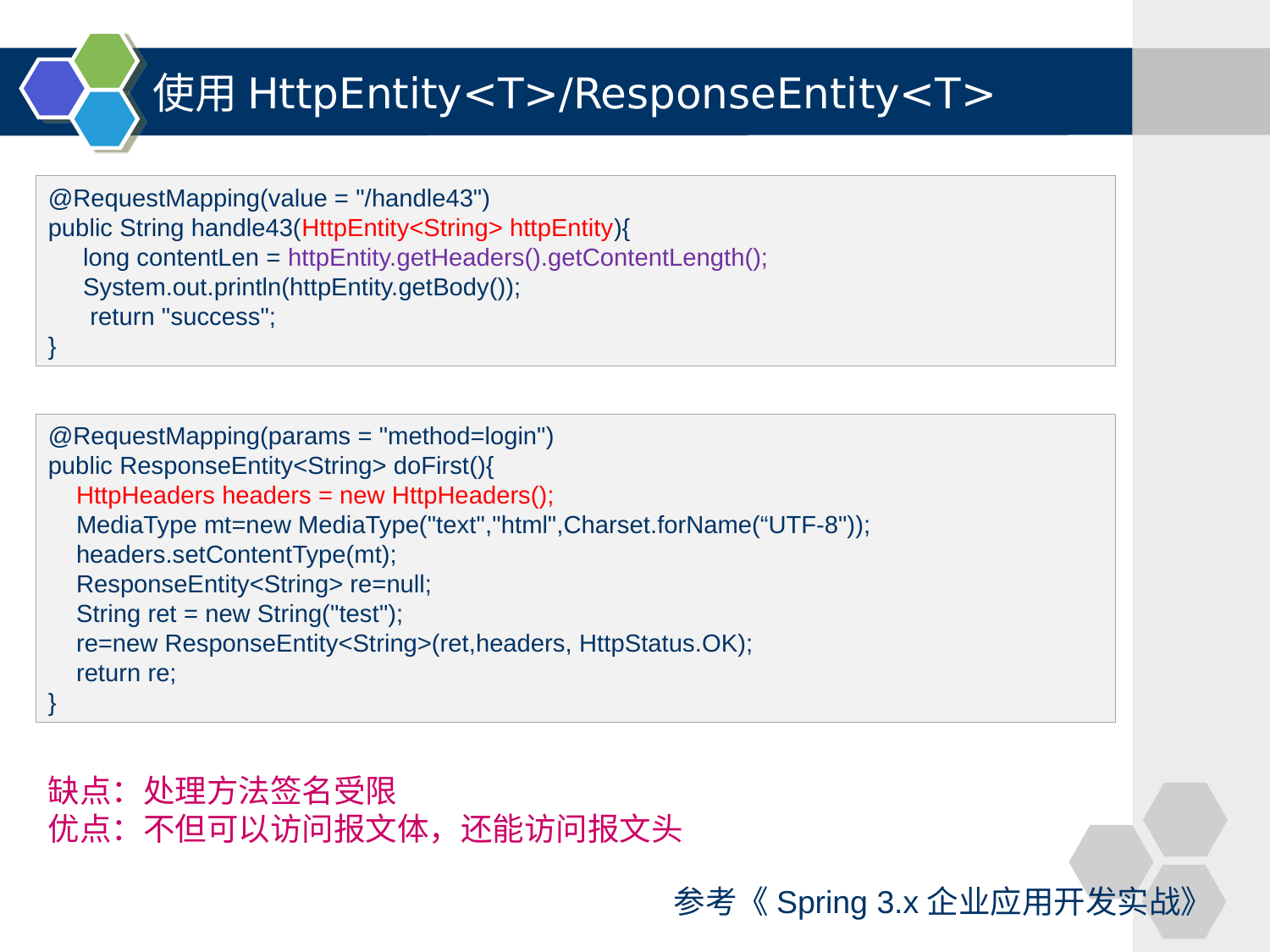

# 使用HttpEntity<T>/ResponseEntity<T>
@RequestMapping(value = "/handle43")
public String handle43(HttpEntity<String> httpEntity){
     long contentLen = httpEntity.getHeaders().getContentLength();
     System.out.println(httpEntity.getBody());
      return "success";
}
@RequestMapping(params = "method=login")
public ResponseEntity<String> doFirst(){
    HttpHeaders headers = new HttpHeaders();
    MediaType mt=new MediaType("text","html",Charset.forName(“UTF-8"));
    headers.setContentType(mt);
    ResponseEntity<String> re=null;
    String ret = new String("test");
    re=new ResponseEntity<String>(ret,headers, HttpStatus.OK);
    return re;
}
缺点：处理方法签名受限
优点：不但可以访问报文体，还能访问报文头
参考《Spring 3.x企业应用开发实战》